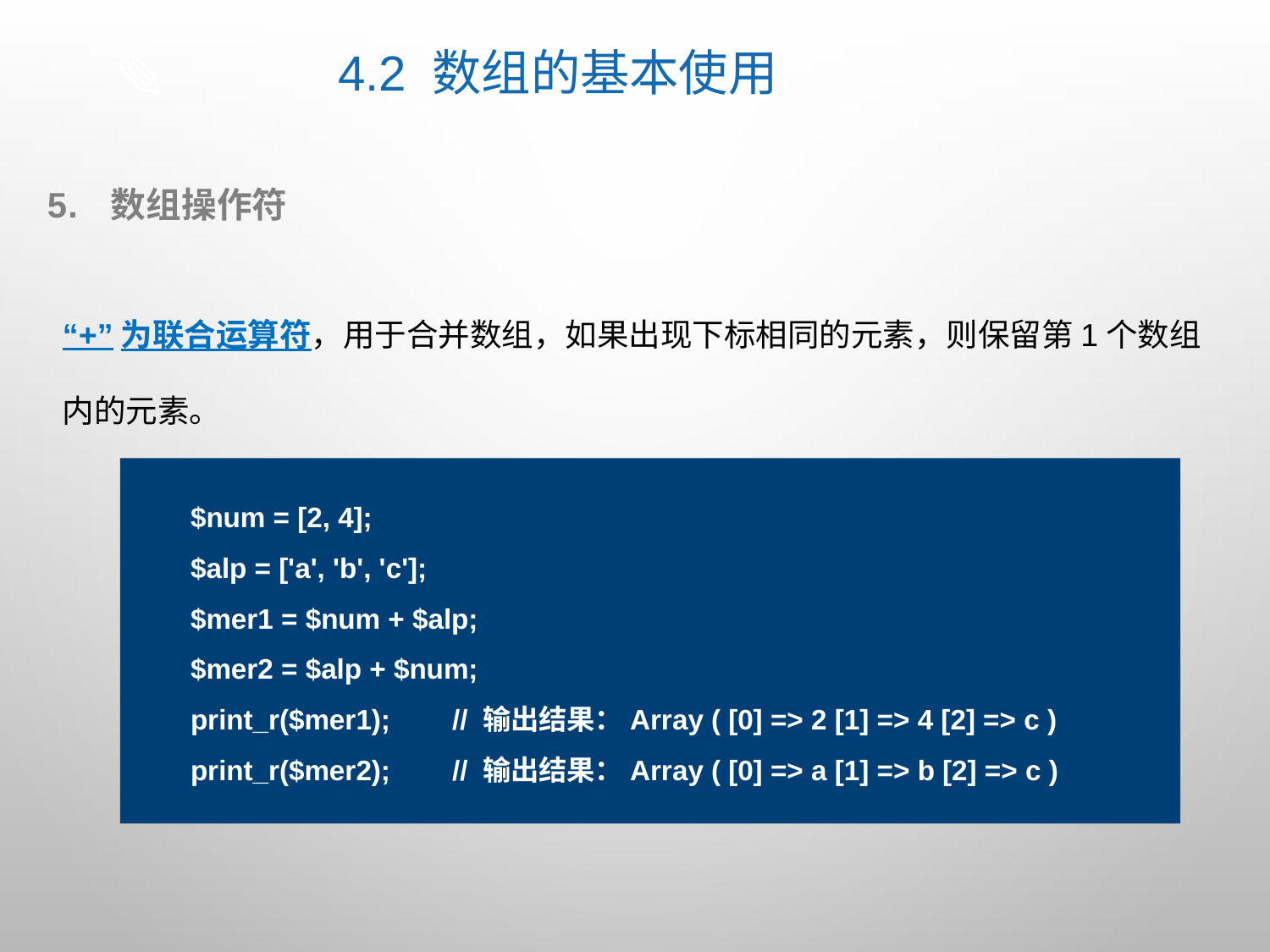

# 4.2 数组的基本使用
数组操作符
“+”为联合运算符，用于合并数组，如果出现下标相同的元素，则保留第1个数组内的元素。

$num = [2, 4];
$alp = ['a', 'b', 'c'];
$mer1 = $num + $alp;
$mer2 = $alp + $num;
print_r($mer1);	 // 输出结果：Array ( [0] => 2 [1] => 4 [2] => c )
print_r($mer2);	 // 输出结果：Array ( [0] => a [1] => b [2] => c )